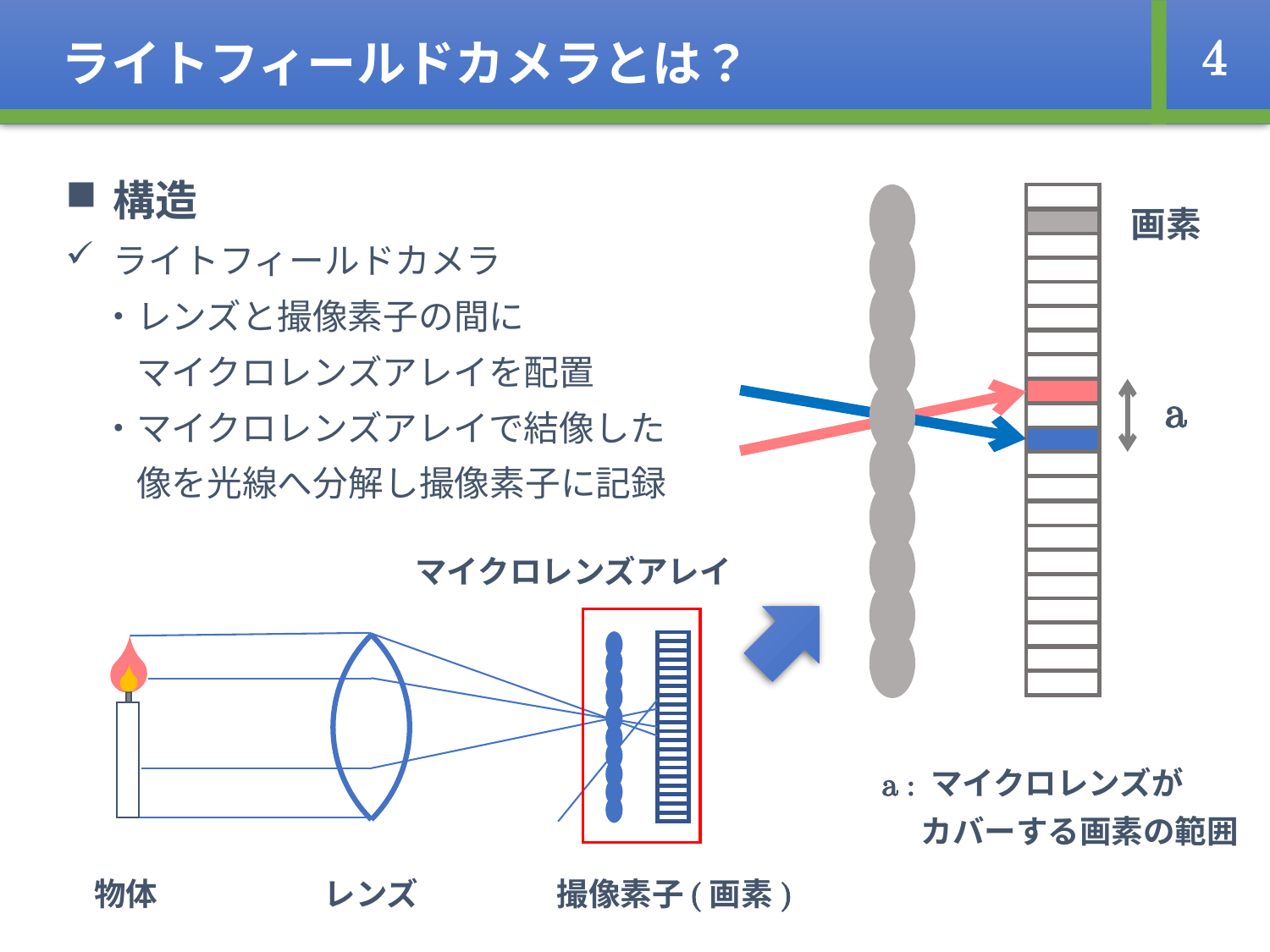

ライトフィールドカメラとは？
4

構造
ライトフィールドカメラ
　・レンズと撮像素子の間に
　　マイクロレンズアレイを配置
　・マイクロレンズアレイで結像した
　　像を光線へ分解し撮像素子に記録

画素

a

マイクロレンズアレイ

a : マイクロレンズが
　 カバーする画素の範囲

物体
レンズ
撮像素子(画素)